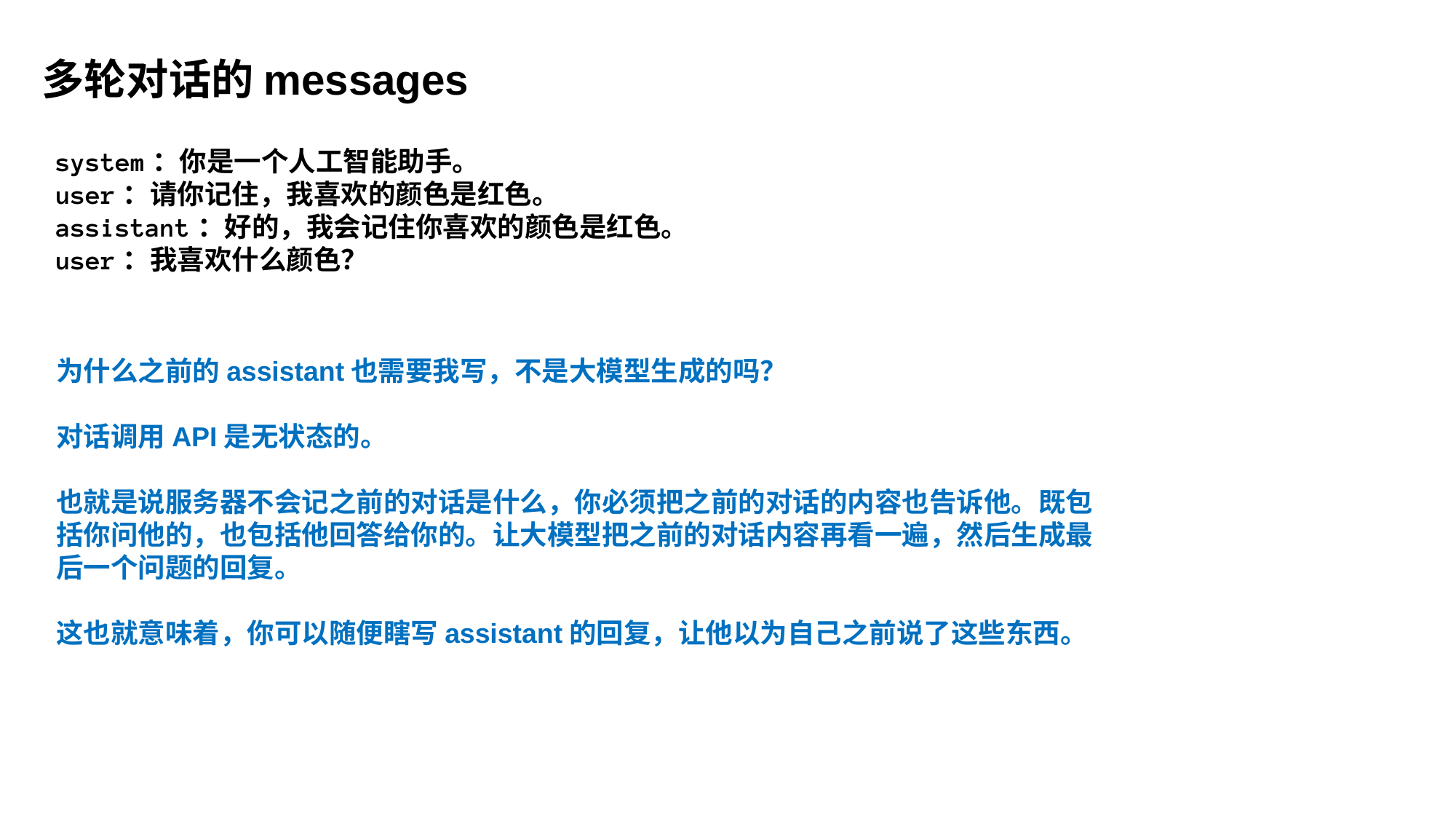

多轮对话的messages
system：你是一个人工智能助手。
user：请你记住，我喜欢的颜色是红色。
assistant：好的，我会记住你喜欢的颜色是红色。
user：我喜欢什么颜色？
为什么之前的assistant也需要我写，不是大模型生成的吗？

对话调用API是无状态的。

也就是说服务器不会记之前的对话是什么，你必须把之前的对话的内容也告诉他。既包括你问他的，也包括他回答给你的。让大模型把之前的对话内容再看一遍，然后生成最后一个问题的回复。

这也就意味着，你可以随便瞎写assistant的回复，让他以为自己之前说了这些东西。